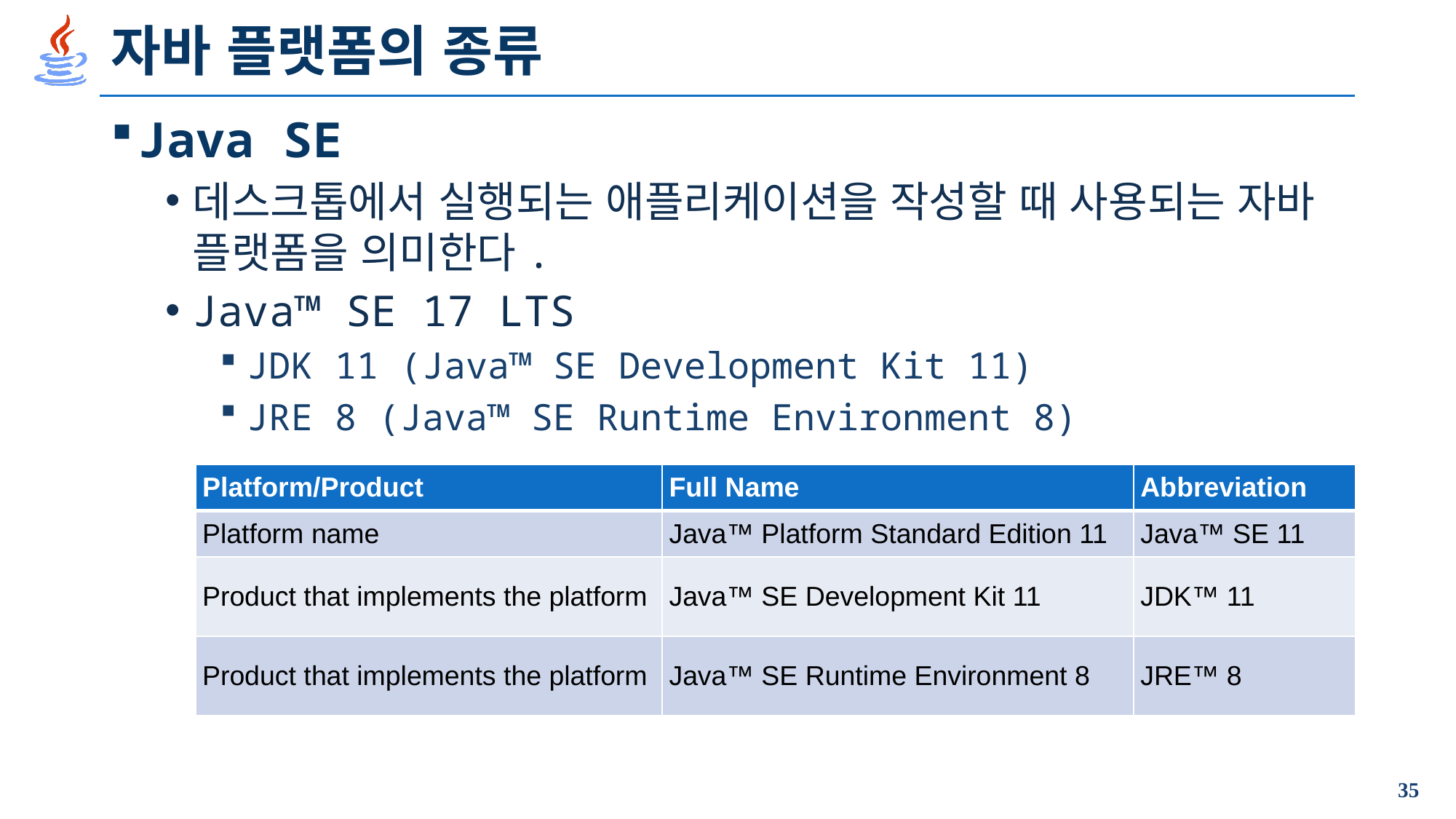

# 자바 플랫폼의 종류
Java SE
데스크톱에서 실행되는 애플리케이션을 작성할 때 사용되는 자바 플랫폼을 의미한다.
Java™ SE 17 LTS
JDK 11 (Java™ SE Development Kit 11)
JRE 8 (Java™ SE Runtime Environment 8)

| Platform/Product | Full Name | Abbreviation |
| --- | --- | --- |
| Platform name | Java™ Platform Standard Edition 11 | Java™ SE 11 |
| Product that implements the platform | Java™ SE Development Kit 11 | JDK™ 11 |
| Product that implements the platform | Java™ SE Runtime Environment 8 | JRE™ 8 |
35